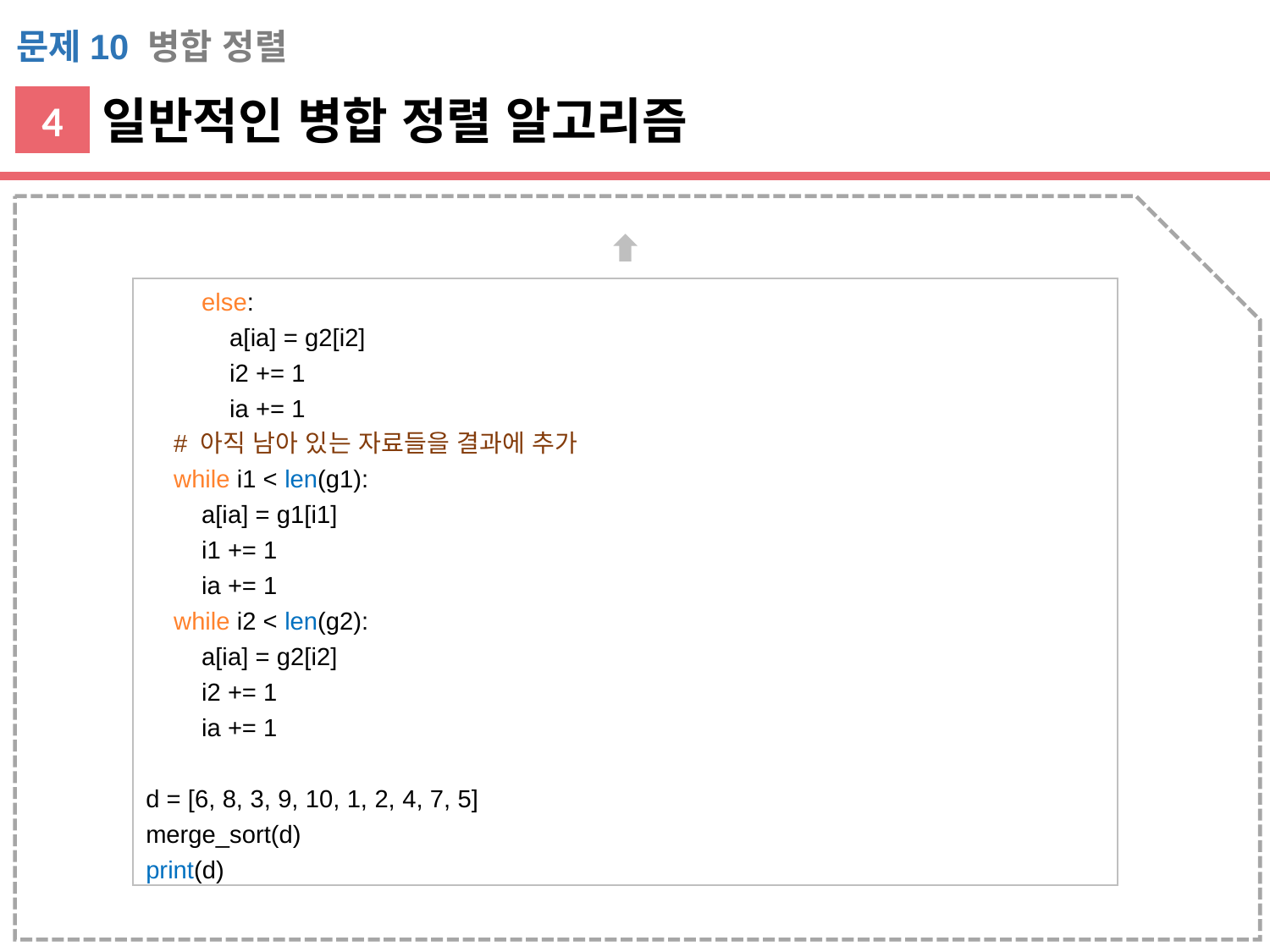

문제10 병합 정렬
일반적인 병합 정렬 알고리즘
4

        else:
            a[ia] = g2[i2]
            i2 += 1
            ia += 1
    # 아직 남아 있는 자료들을 결과에 추가
    while i1 < len(g1):
        a[ia] = g1[i1]
        i1 += 1
        ia += 1
    while i2 < len(g2):
        a[ia] = g2[i2]
        i2 += 1
        ia += 1

d = [6, 8, 3, 9, 10, 1, 2, 4, 7, 5]
merge_sort(d)
print(d)